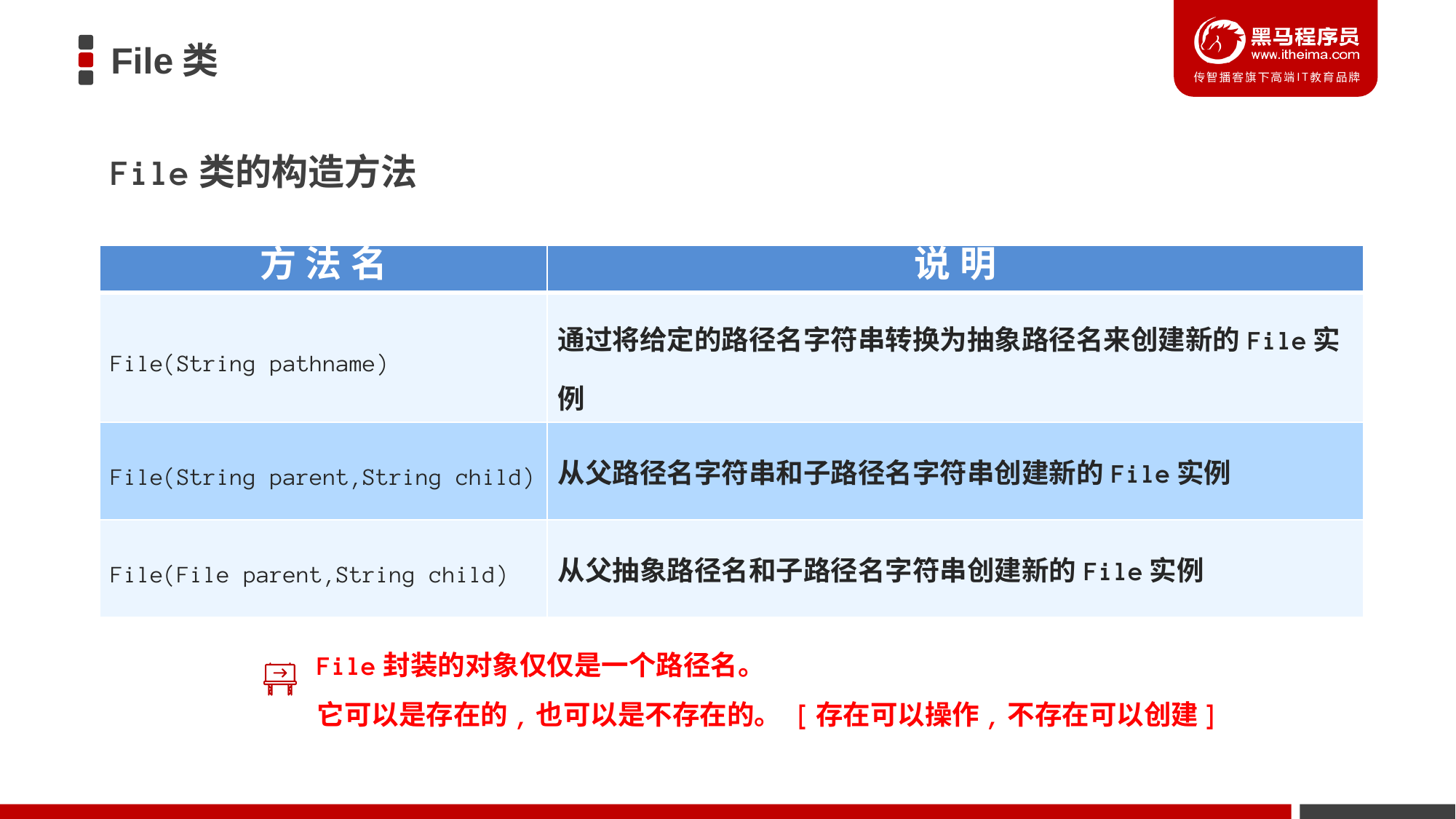

# File类
File类的构造方法
| 方法名 | 说明 |
| --- | --- |
| File​(String pathname) | 通过将给定的路径名字符串转换为抽象路径名来创建新的File实例 |
| File​(String parent,String child) | 从父路径名字符串和子路径名字符串创建新的File实例 |
| File​(File parent,String child) | 从父抽象路径名和子路径名字符串创建新的File实例 |
File封装的对象仅仅是一个路径名。
它可以是存在的,也可以是不存在的。 [存在可以操作,不存在可以创建]